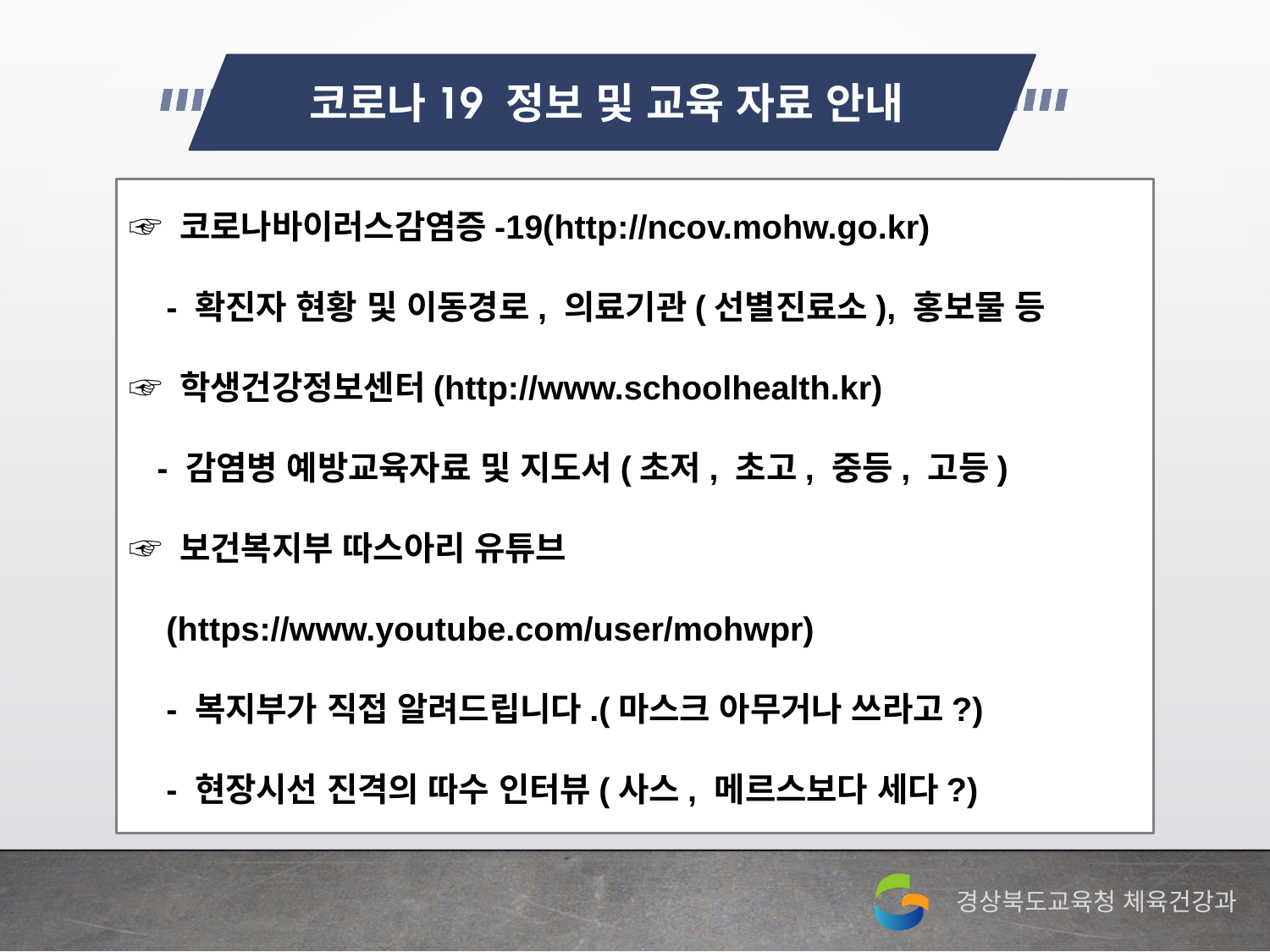

코로나19 정보 및 교육 자료 안내
☞ 코로나바이러스감염증-19(http://ncov.mohw.go.kr)
    - 확진자 현황 및 이동경로, 의료기관(선별진료소), 홍보물 등
☞ 학생건강정보센터(http://www.schoolhealth.kr)
   - 감염병 예방교육자료 및 지도서(초저, 초고, 중등, 고등)
☞ 보건복지부 따스아리 유튜브
    (https://www.youtube.com/user/mohwpr)
    - 복지부가 직접 알려드립니다.(마스크 아무거나 쓰라고?)
    - 현장시선 진격의 따수 인터뷰(사스, 메르스보다 세다?)